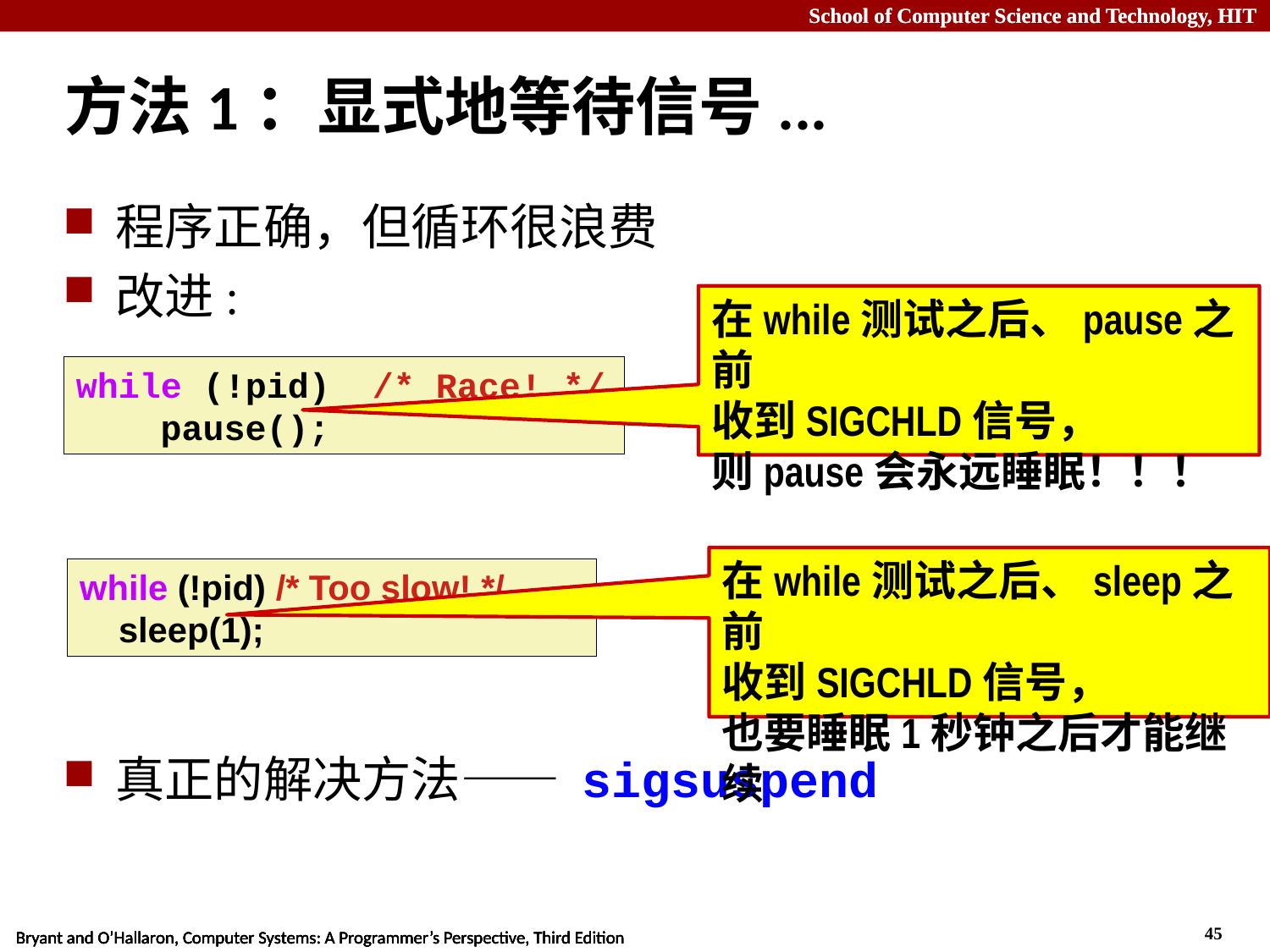

# 方法1：显式地等待信号...
程序正确，但循环很浪费
改进:

真正的解决方法—— sigsuspend
在while测试之后、pause之前
收到SIGCHLD信号，
则pause会永远睡眠！！！
while (!pid)  /* Race! */
    pause();
在while测试之后、sleep之前
收到SIGCHLD信号，
也要睡眠1秒钟之后才能继续
while (!pid) /* Too slow! */
    sleep(1);